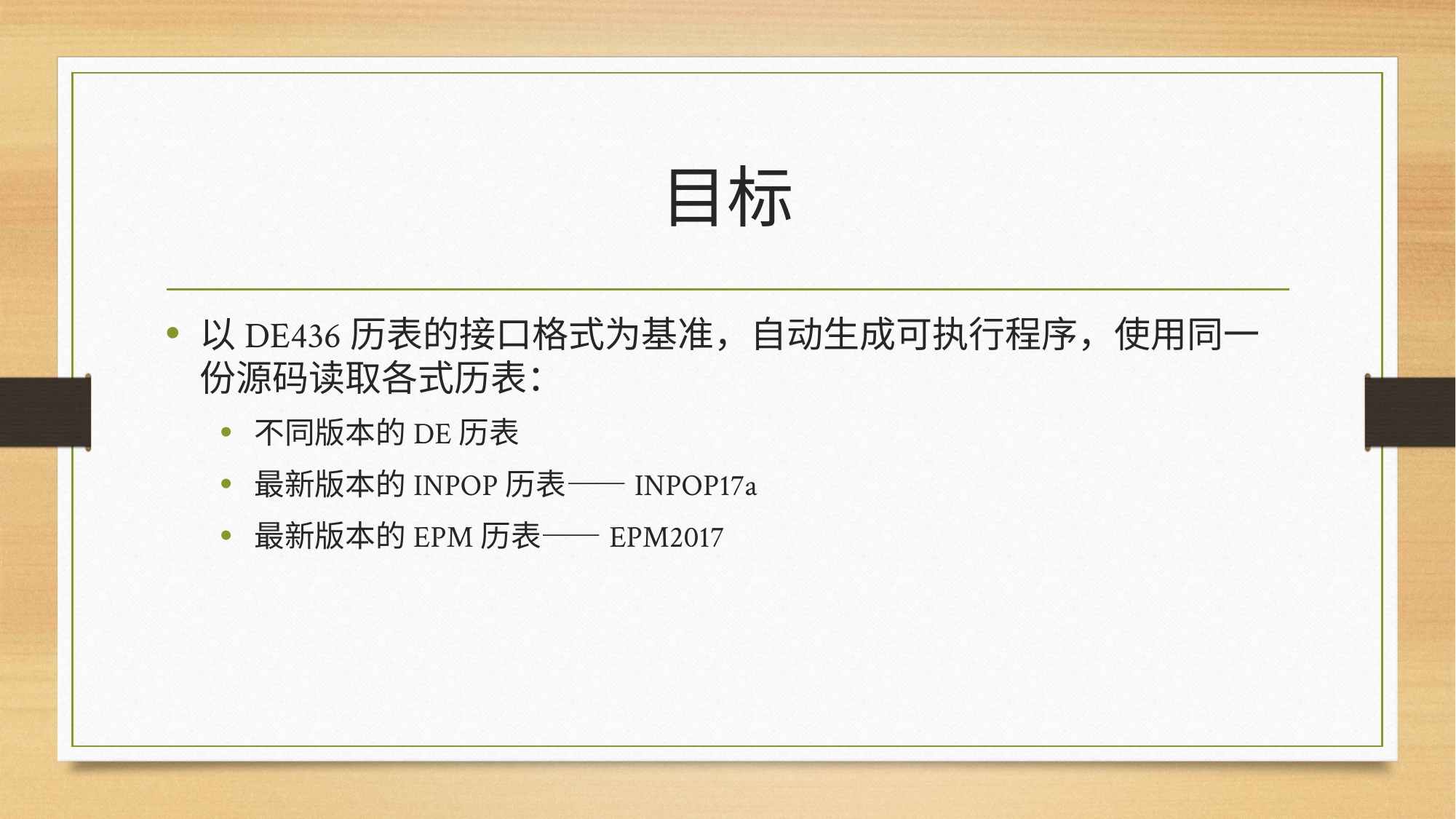

# 目标
以DE436历表的接口格式为基准，自动生成可执行程序，使用同一份源码读取各式历表：
不同版本的DE历表
最新版本的INPOP历表——INPOP17a
最新版本的EPM历表——EPM2017